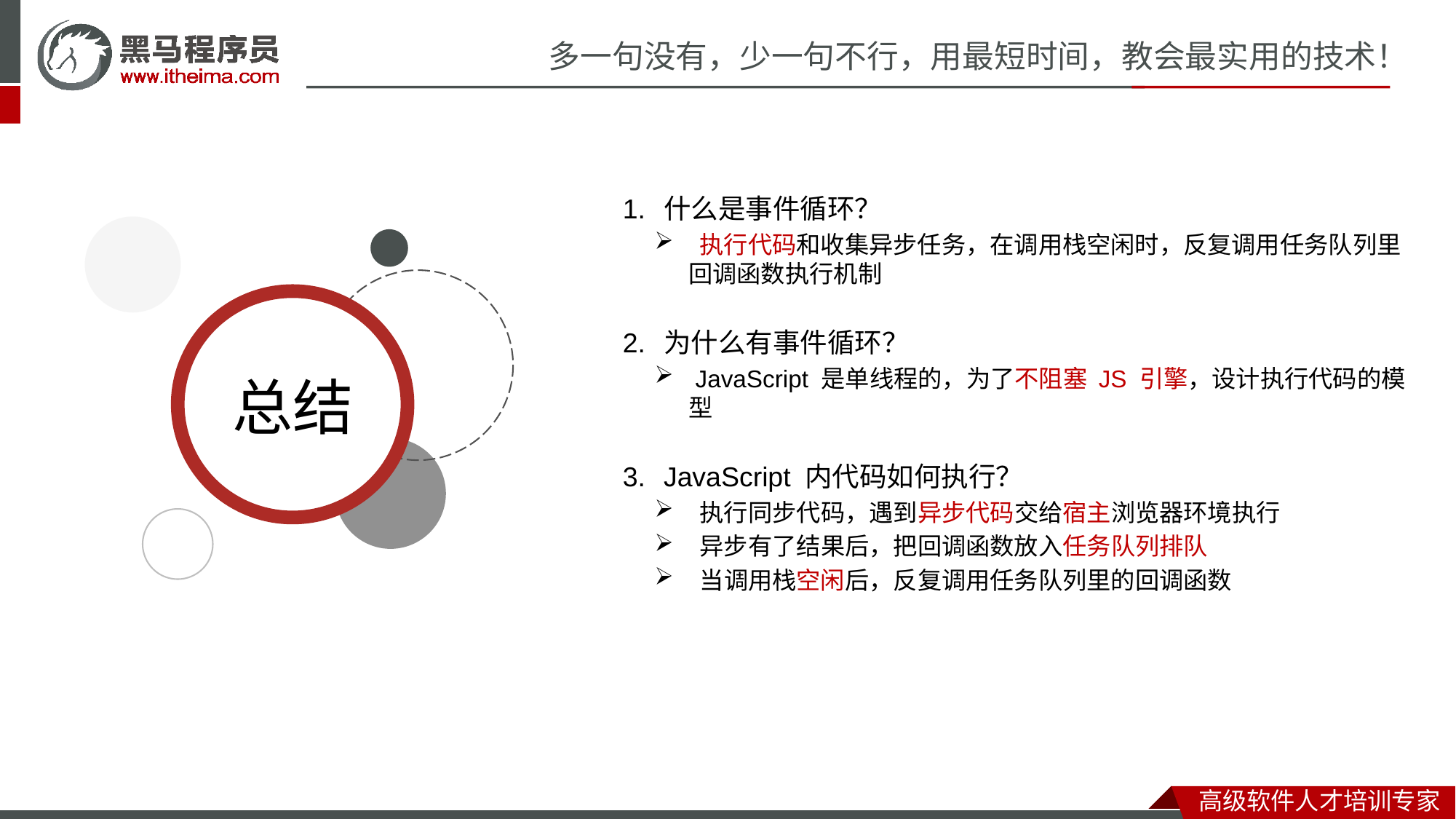

什么是事件循环？
 执行代码和收集异步任务，在调用栈空闲时，反复调用任务队列里回调函数执行机制
为什么有事件循环？
 JavaScript 是单线程的，为了不阻塞 JS 引擎，设计执行代码的模型
JavaScript 内代码如何执行？
 执行同步代码，遇到异步代码交给宿主浏览器环境执行
 异步有了结果后，把回调函数放入任务队列排队
 当调用栈空闲后，反复调用任务队列里的回调函数